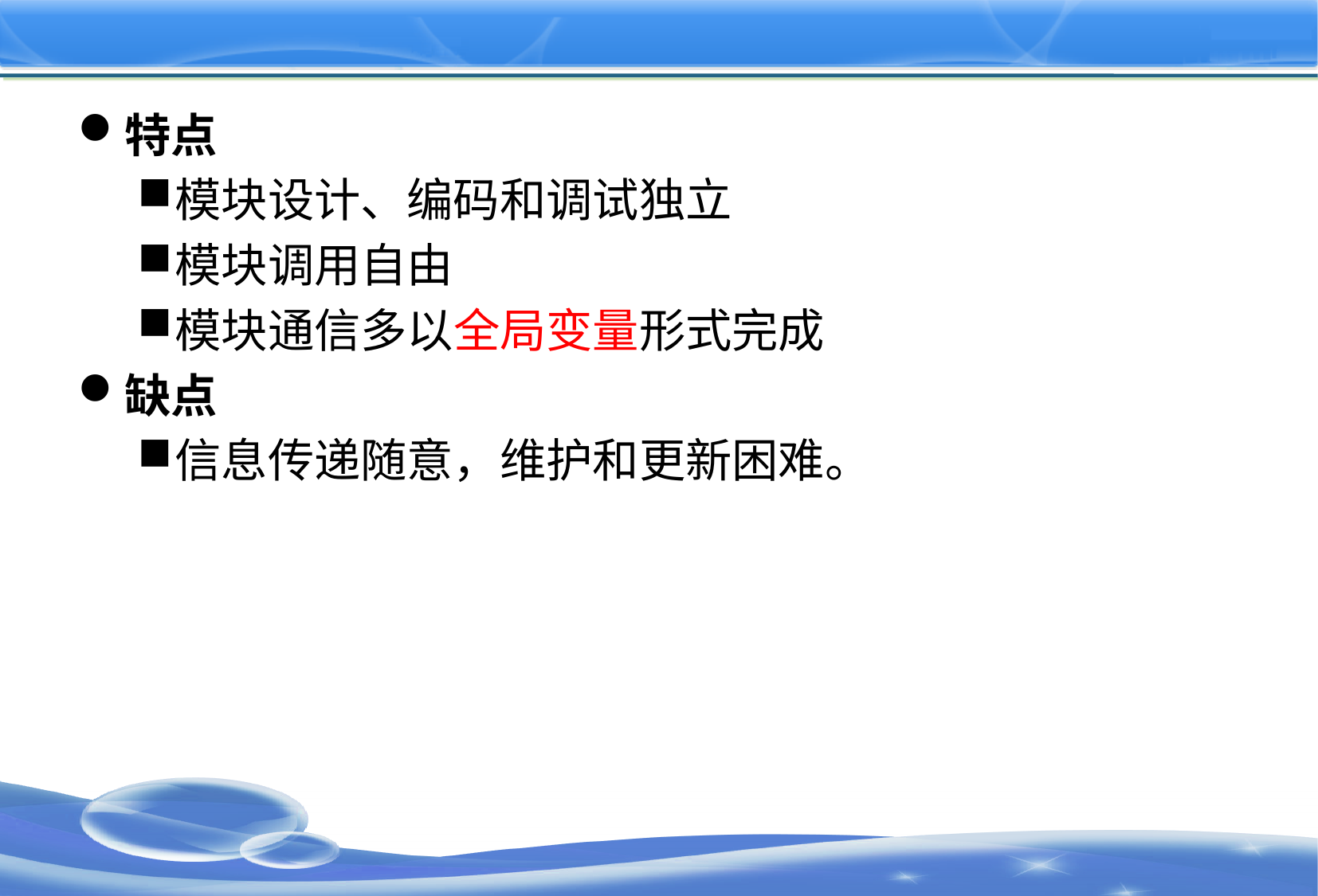

#
特点
模块设计、编码和调试独立
模块调用自由
模块通信多以全局变量形式完成
缺点
信息传递随意，维护和更新困难。